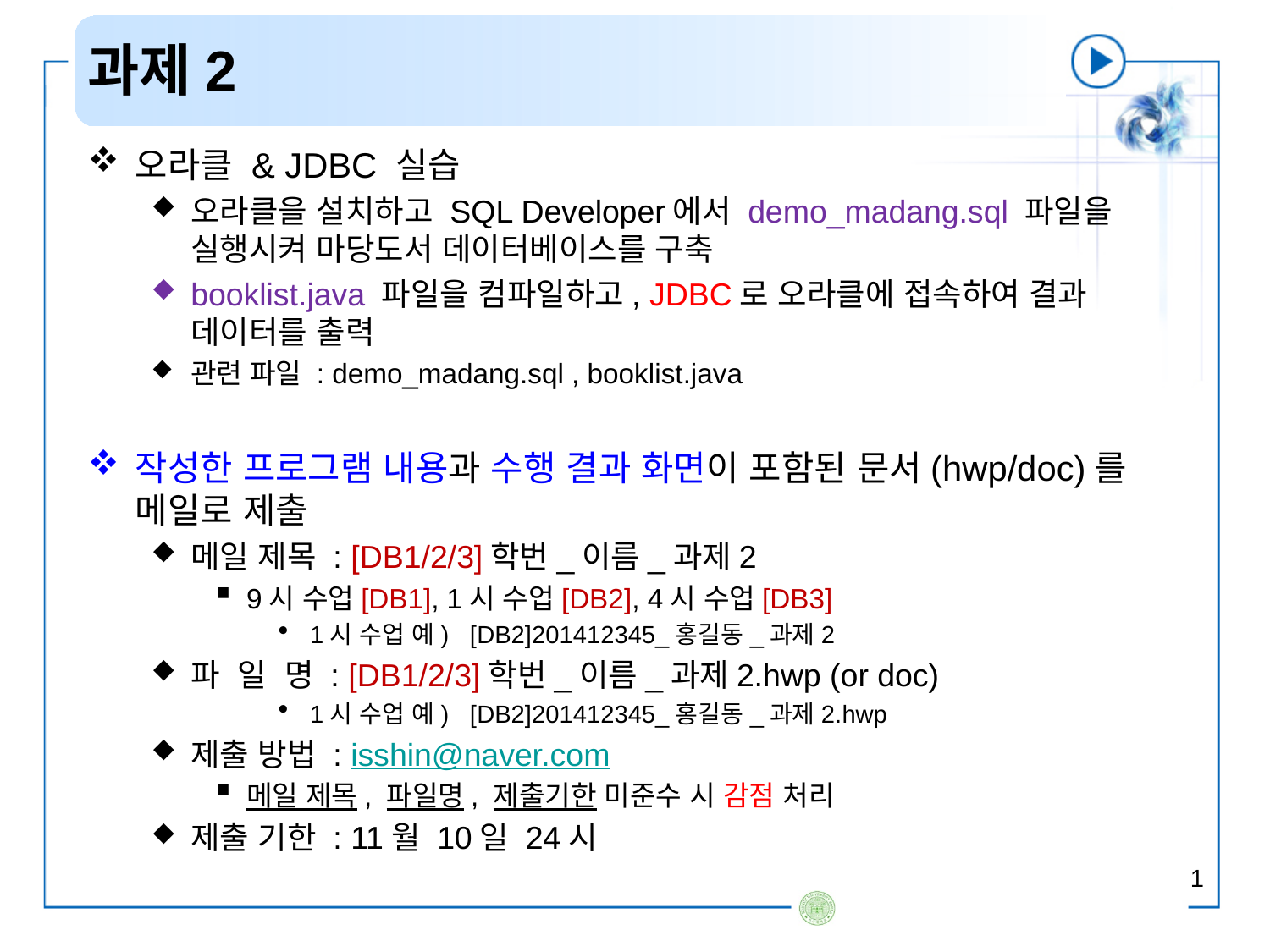

# 과제2
오라클 & JDBC 실습
오라클을 설치하고 SQL Developer에서 demo_madang.sql 파일을 실행시켜 마당도서 데이터베이스를 구축
booklist.java 파일을 컴파일하고, JDBC로 오라클에 접속하여 결과 데이터를 출력
관련 파일 : demo_madang.sql , booklist.java

작성한 프로그램 내용과 수행 결과 화면이 포함된 문서(hwp/doc)를 메일로 제출
메일 제목 : [DB1/2/3]학번_이름_과제2
9시 수업[DB1], 1시 수업[DB2], 4시 수업[DB3]
1시 수업 예)   [DB2]201412345_홍길동_과제2
파  일  명 : [DB1/2/3]학번_이름_과제2.hwp (or doc)
1시 수업 예)   [DB2]201412345_홍길동_과제2.hwp
제출 방법 : isshin@naver.com
메일 제목, 파일명, 제출기한 미준수 시 감점 처리
제출 기한 : 11월 10일 24시

1